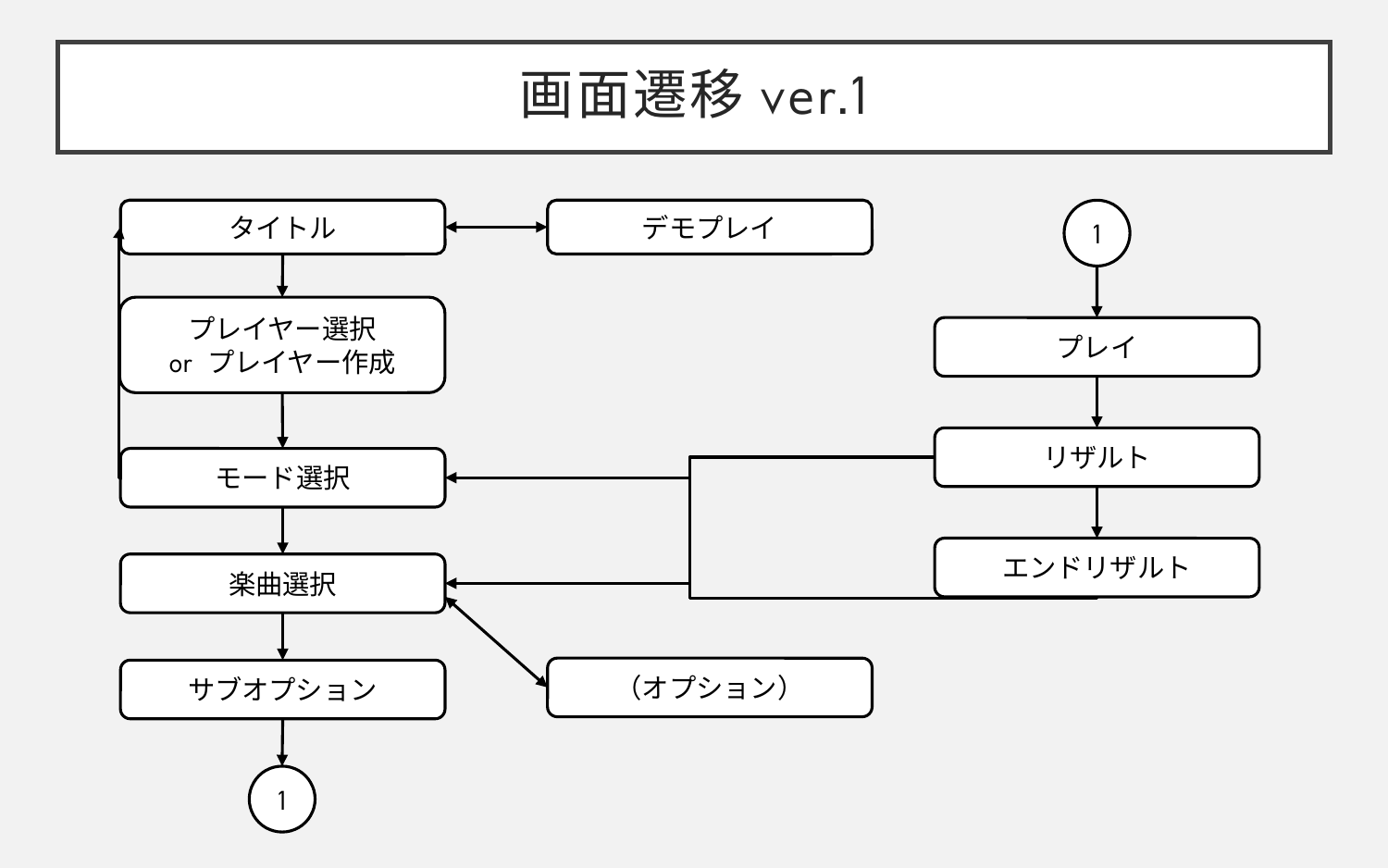

# 画面遷移ver.1
タイトル
デモプレイ
1
プレイヤー選択
or プレイヤー作成
プレイ
リザルト
モード選択
エンドリザルト
楽曲選択
（オプション）
サブオプション
1